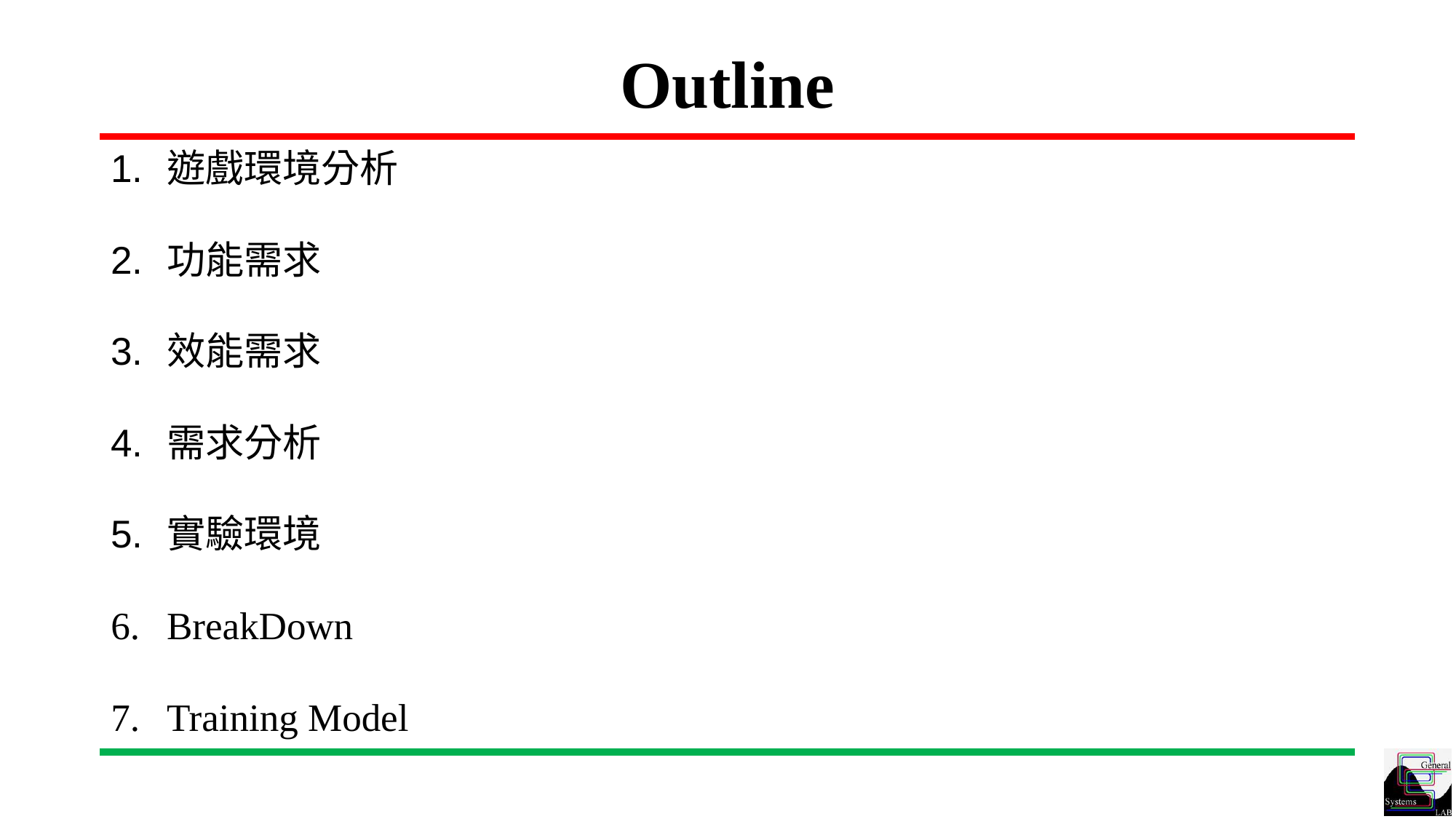

# Outline
遊戲環境分析

功能需求

效能需求

需求分析

實驗環境

BreakDown

Training Model